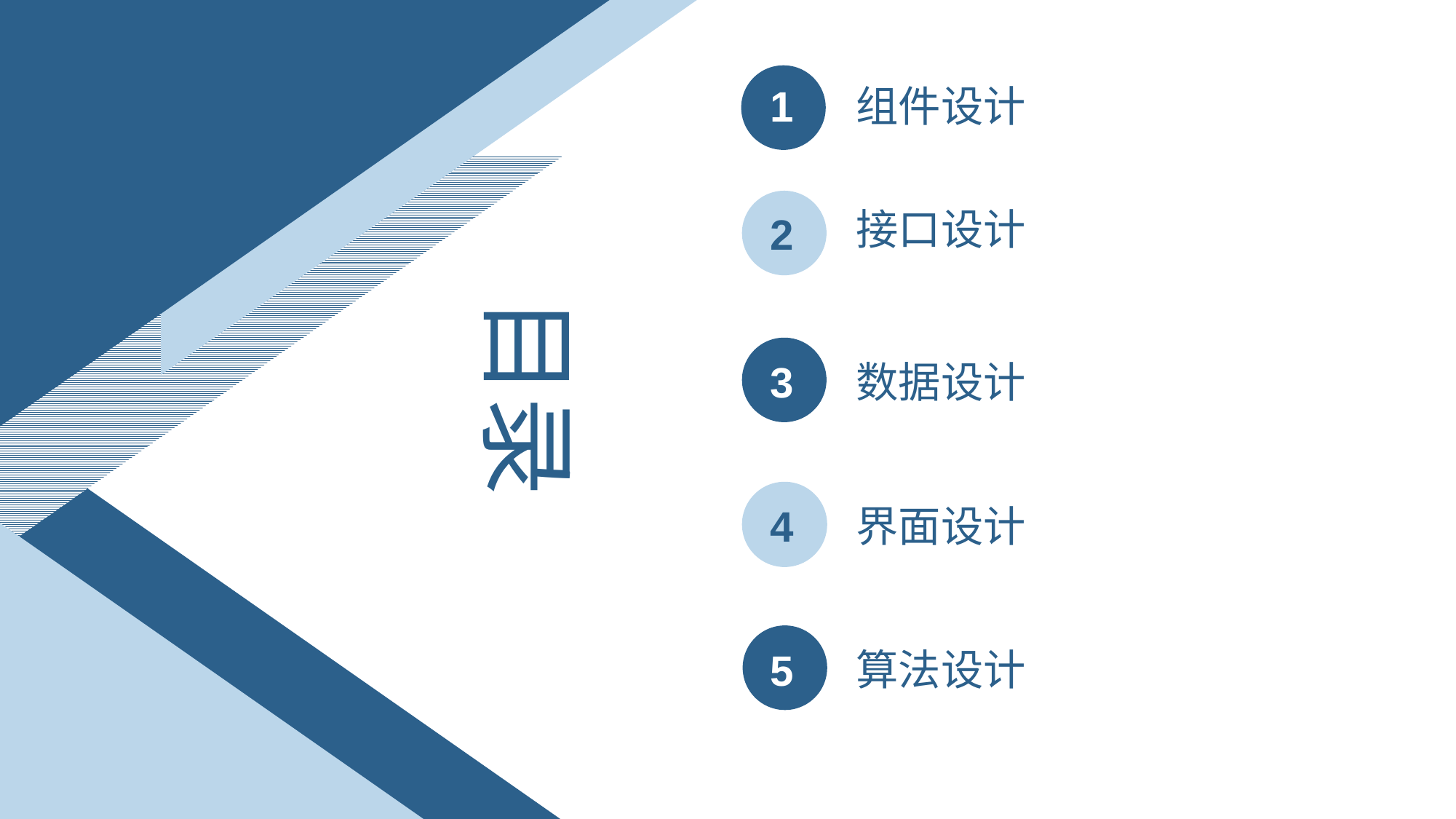

组件设计
1

接口设计
2
目录

3
数据设计

4
界面设计

算法设计
5